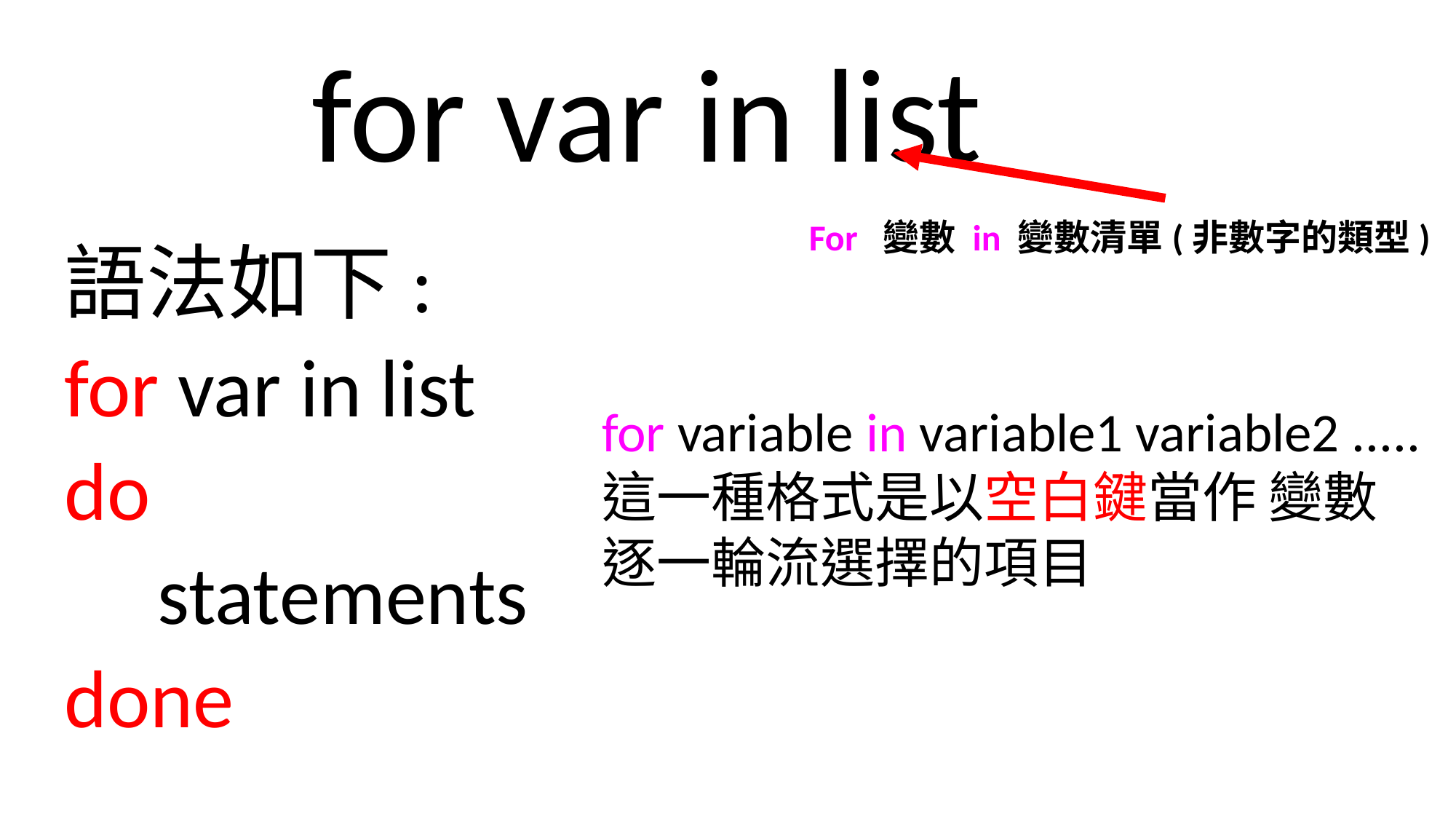

# for var in list
For  變數 in 變數清單(非數字的類型)
語法如下:
for var in list
do
     statements
done
for variable in variable1 variable2 .....
這一種格式是以空白鍵當作 變數逐一輪流選擇的項目